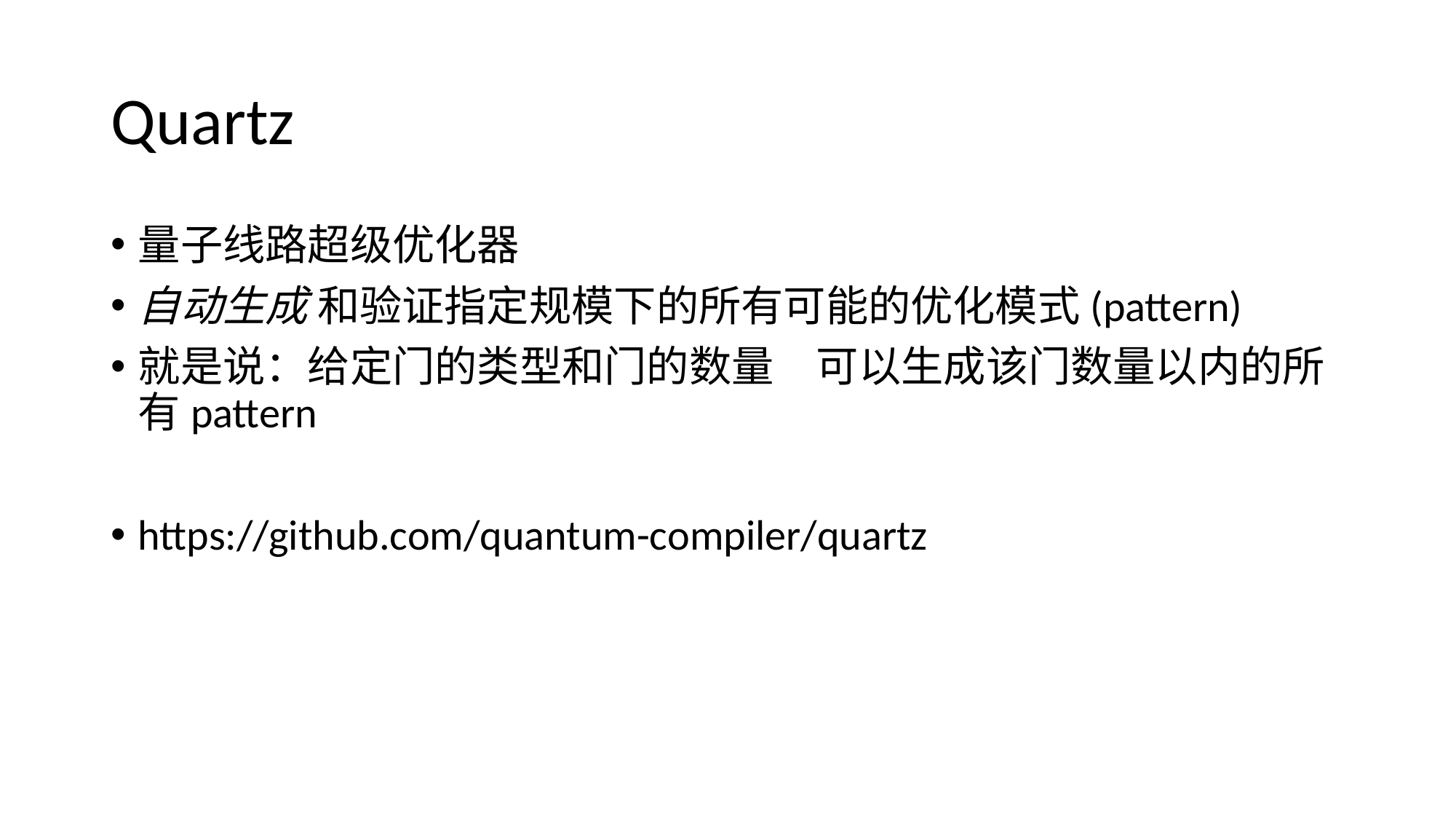

# Quartz
量子线路超级优化器
自动生成 和验证指定规模下的所有可能的优化模式(pattern)
就是说：给定门的类型和门的数量　可以生成该门数量以内的所有pattern

https://github.com/quantum-compiler/quartz